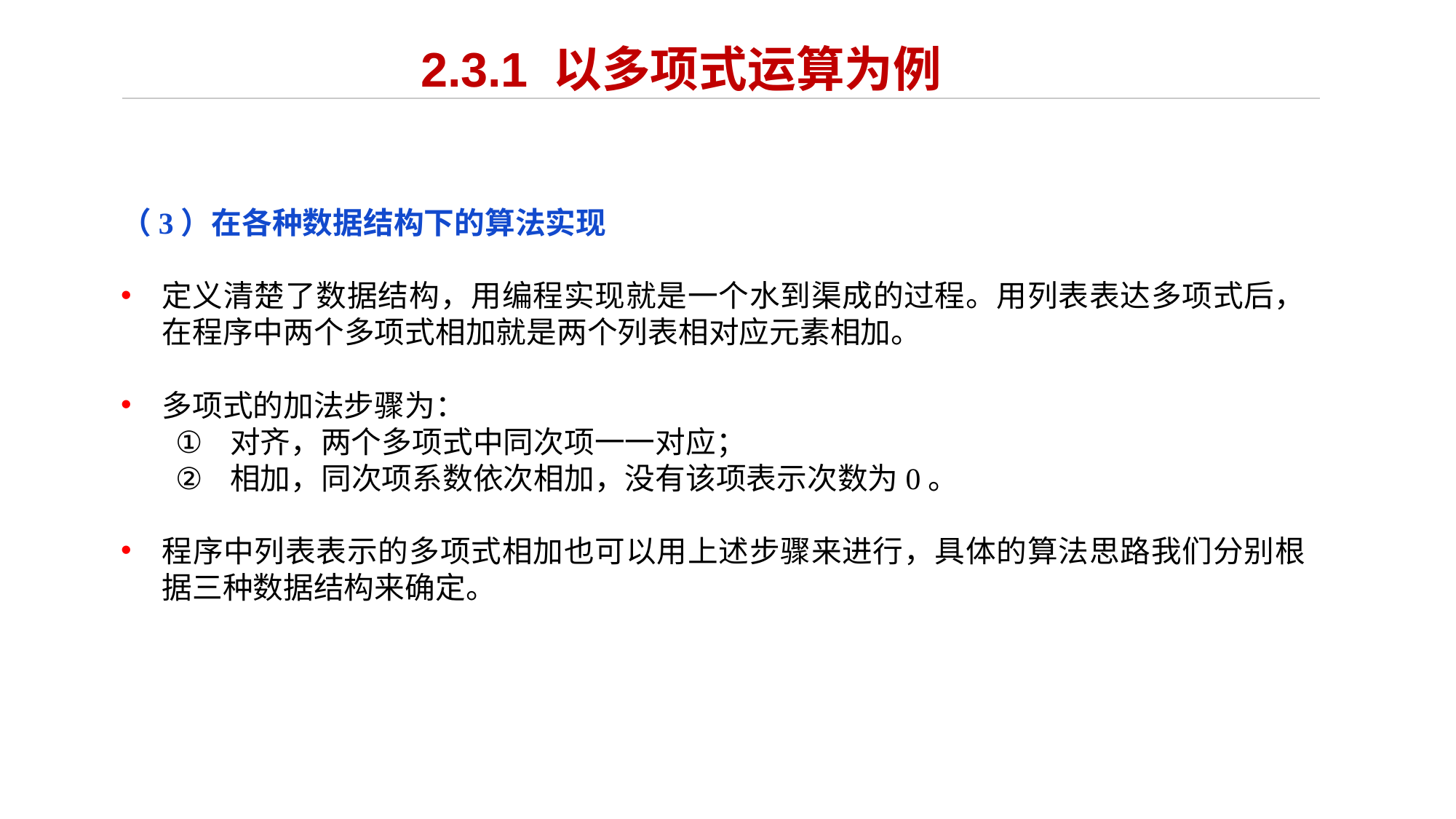

# 2.3.1 以多项式运算为例

（3）在各种数据结构下的算法实现

定义清楚了数据结构，用编程实现就是一个水到渠成的过程。用列表表达多项式后，在程序中两个多项式相加就是两个列表相对应元素相加。

多项式的加法步骤为：
对齐，两个多项式中同次项一一对应；
相加，同次项系数依次相加，没有该项表示次数为0。

程序中列表表示的多项式相加也可以用上述步骤来进行，具体的算法思路我们分别根据三种数据结构来确定。